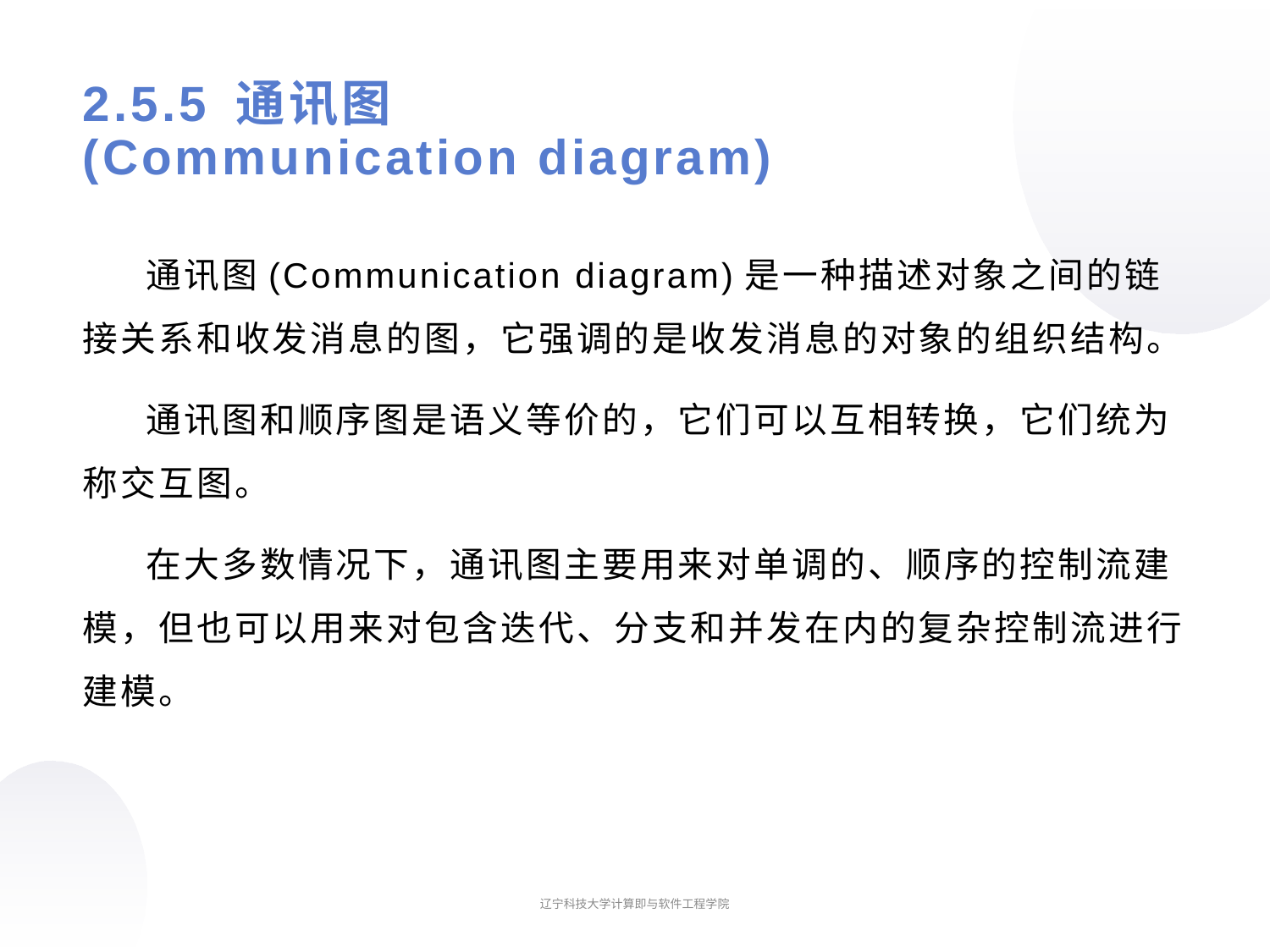

# 2.5.5 通讯图 (Communication diagram)
通讯图(Communication diagram)是一种描述对象之间的链接关系和收发消息的图，它强调的是收发消息的对象的组织结构。
通讯图和顺序图是语义等价的，它们可以互相转换，它们统为称交互图。
在大多数情况下，通讯图主要用来对单调的、顺序的控制流建模，但也可以用来对包含迭代、分支和并发在内的复杂控制流进行建模。

辽宁科技大学计算即与软件工程学院
82